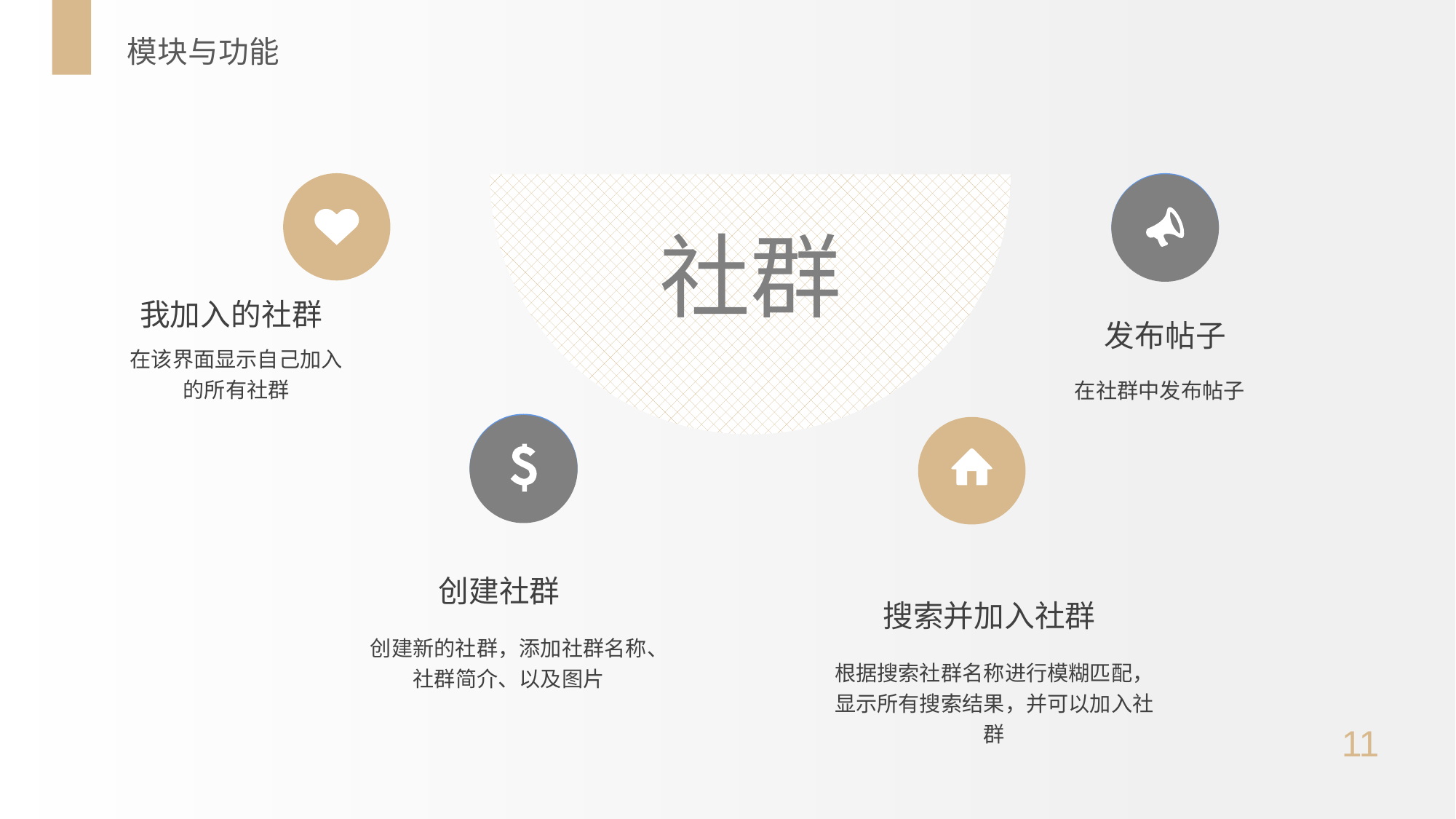

模块与功能

社群
我加入的社群
在该界面显示自己加入的所有社群
发布帖子
在社群中发布帖子

搜索并加入社群
根据搜索社群名称进行模糊匹配，显示所有搜索结果，并可以加入社群
创建社群
创建新的社群，添加社群名称、社群简介、以及图片
11